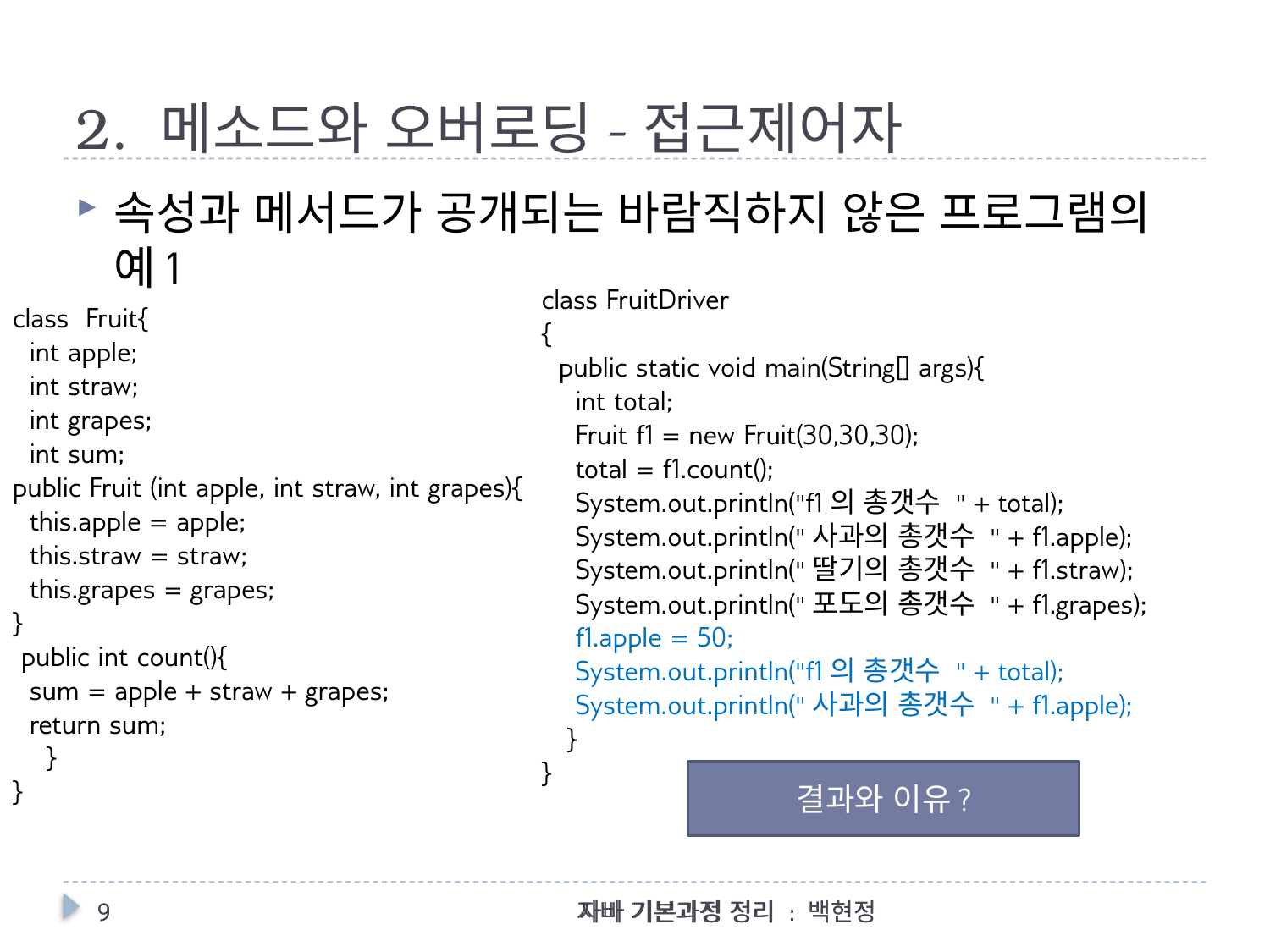

# 2. 메소드와 오버로딩-접근제어자
속성과 메서드가 공개되는 바람직하지 않은 프로그램의 예1
class FruitDriver
{
  public static void main(String[] args){
    int total;
    Fruit f1 = new Fruit(30,30,30);
    total = f1.count();
    System.out.println("f1의 총갯수 " + total);
    System.out.println("사과의 총갯수 " + f1.apple);
    System.out.println("딸기의 총갯수 " + f1.straw);
    System.out.println("포도의 총갯수 " + f1.grapes);
    f1.apple = 50;
    System.out.println("f1의 총갯수 " + total);
    System.out.println("사과의 총갯수 " + f1.apple);
   }
}
class  Fruit{
  int apple;
  int straw;
  int grapes;
  int sum;
public Fruit (int apple, int straw, int grapes){
  this.apple = apple;
  this.straw = straw;
  this.grapes = grapes;
}
 public int count(){
  sum = apple + straw + grapes;
  return sum;
    }
}
결과와 이유?
9
9
자바 기본과정 정리 : 백현정
자바 기본과정 정리 : 백현정